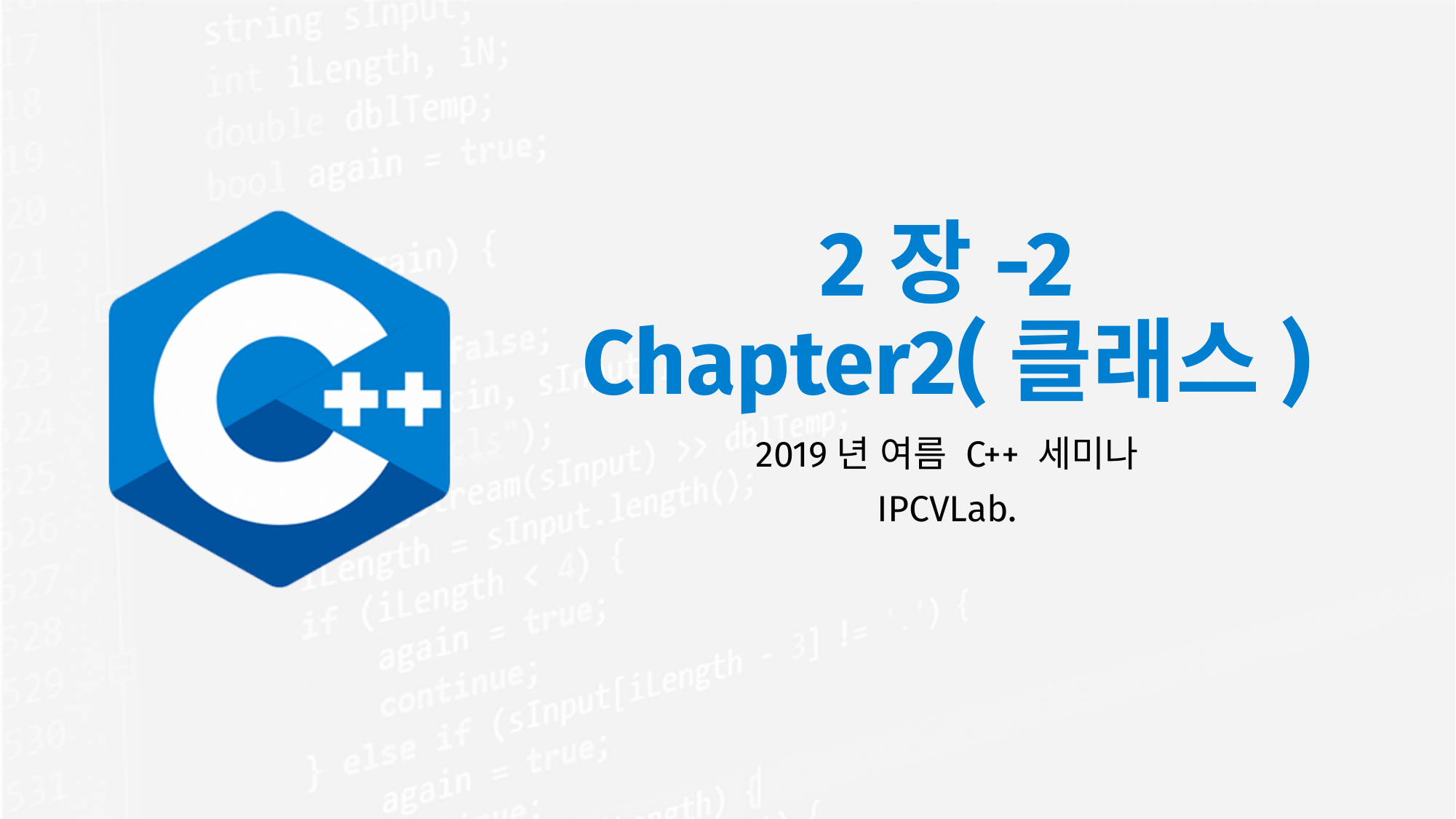

# 2장-2 Chapter2(클래스)
2019년 여름 C++ 세미나
IPCVLab.